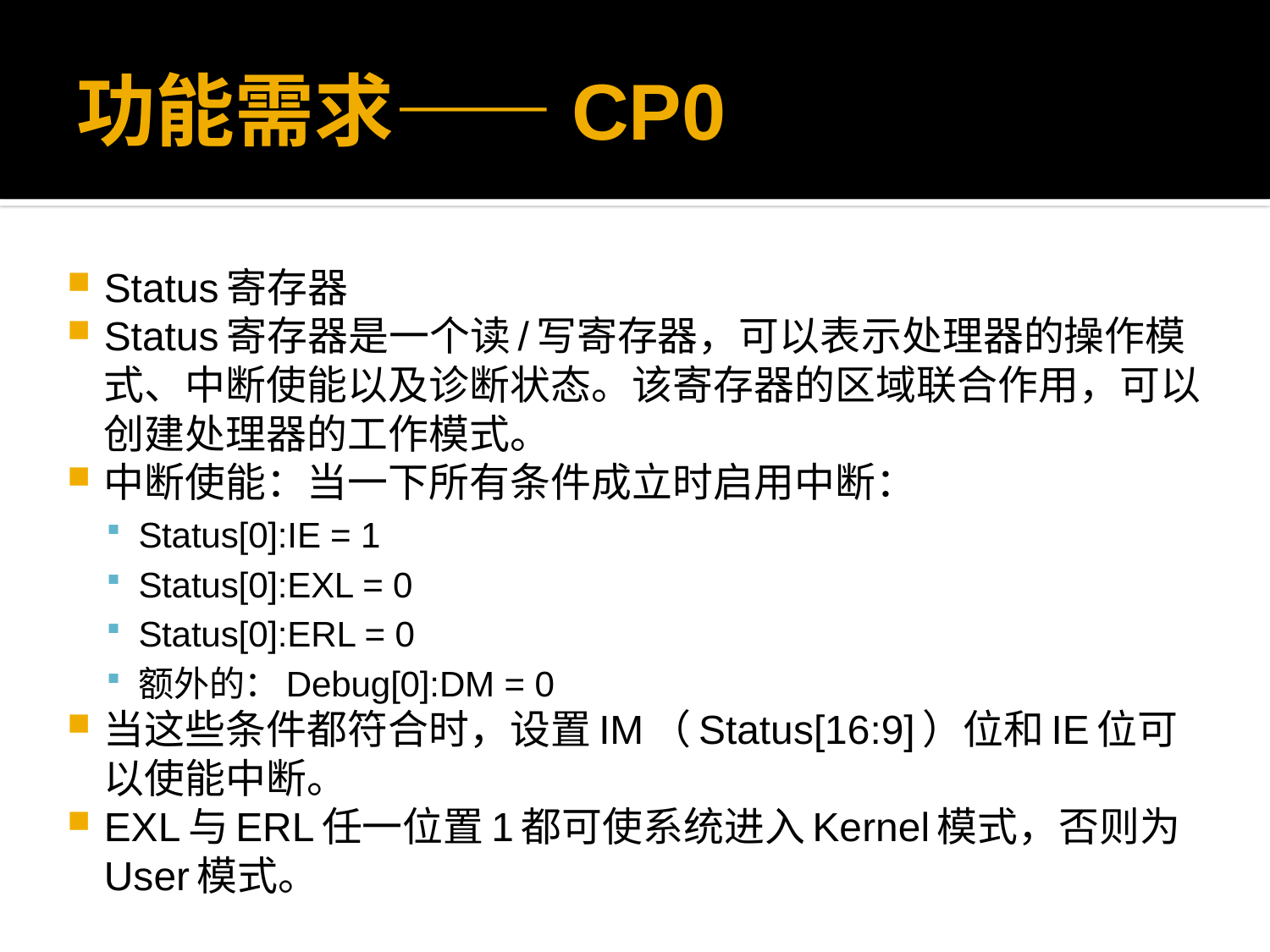

# 功能需求——CP0
Status寄存器
Status寄存器是一个读/写寄存器，可以表示处理器的操作模式、中断使能以及诊断状态。该寄存器的区域联合作用，可以创建处理器的工作模式。
中断使能：当一下所有条件成立时启用中断：
Status[0]:IE = 1
Status[0]:EXL = 0
Status[0]:ERL = 0
额外的：Debug[0]:DM = 0
当这些条件都符合时，设置IM（Status[16:9]）位和IE位可以使能中断。
EXL与ERL任一位置1都可使系统进入Kernel模式，否则为User模式。